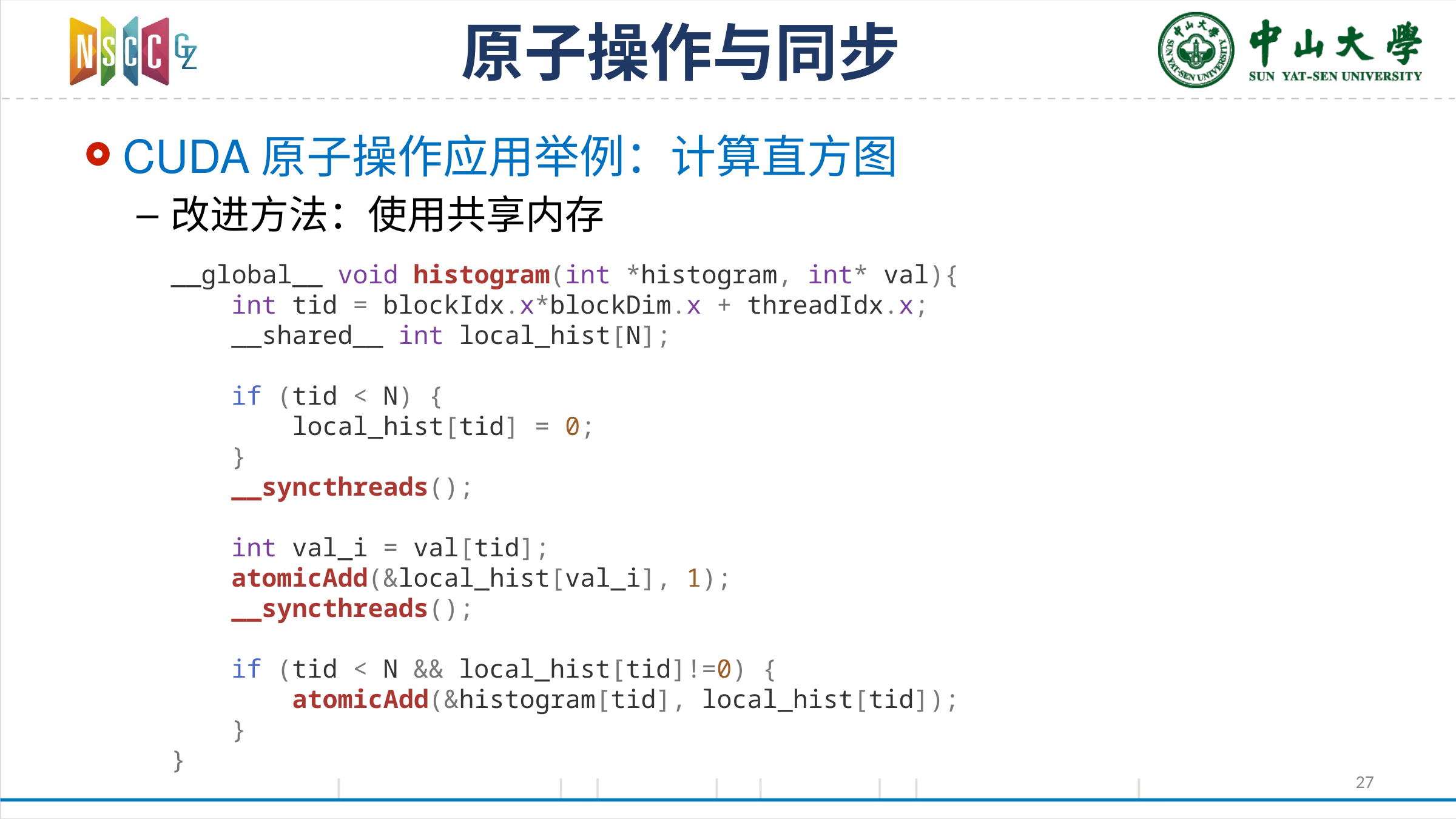

# 原子操作与同步
CUDA原子操作应用举例：计算直方图
改进方法：使用共享内存
__global__ void histogram(int *histogram, int* val){
    int tid = blockIdx.x*blockDim.x + threadIdx.x;
    __shared__ int local_hist[N];
    if (tid < N) {
        local_hist[tid] = 0;
    }
    __syncthreads();
    int val_i = val[tid];
    atomicAdd(&local_hist[val_i], 1);
    __syncthreads();
    if (tid < N && local_hist[tid]!=0) {
        atomicAdd(&histogram[tid], local_hist[tid]);
    }
}
27